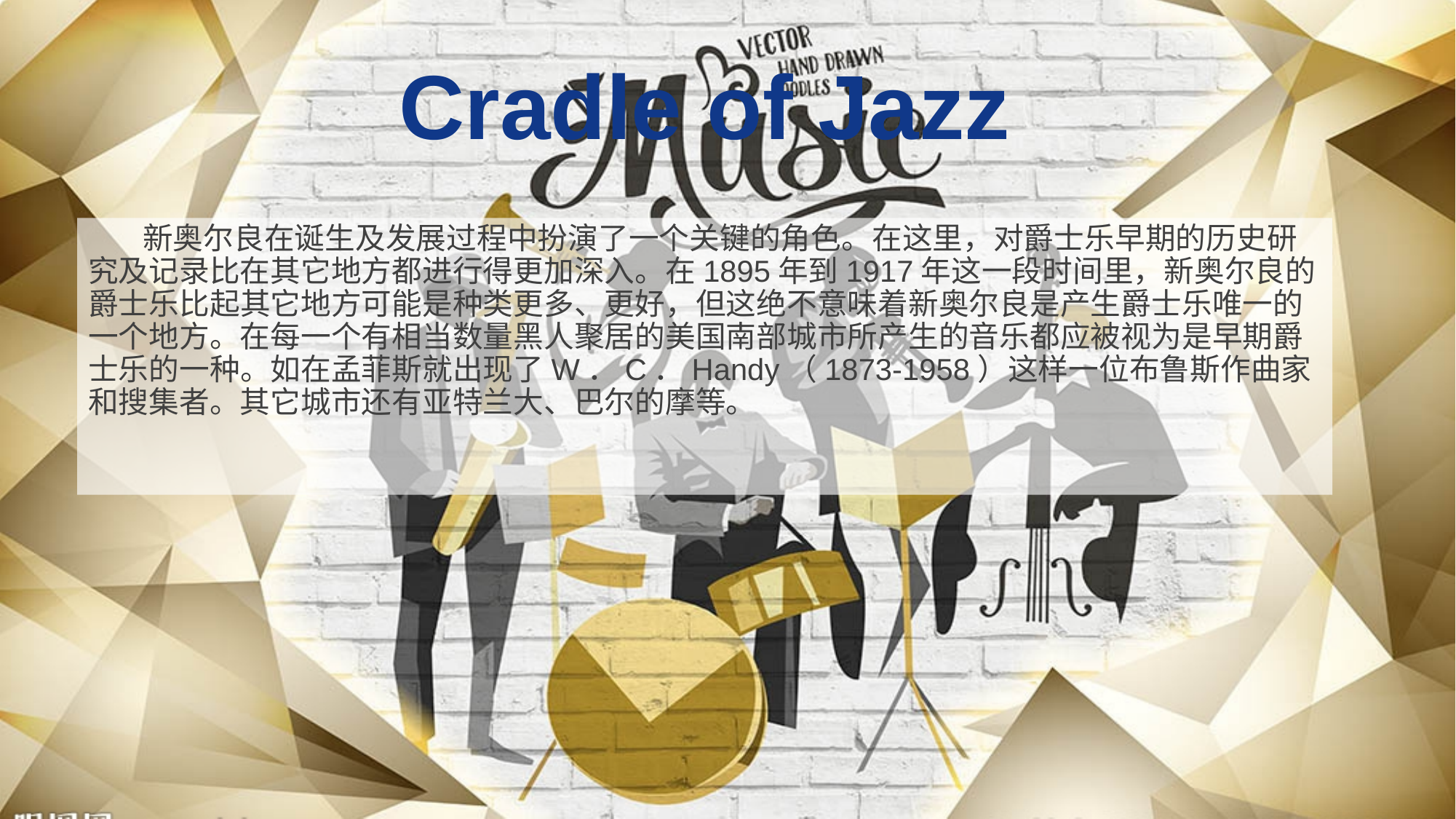

# Cradle of Jazz
新奥尔良在诞生及发展过程中扮演了一个关键的角色。在这里，对爵士乐早期的历史研究及记录比在其它地方都进行得更加深入。在1895年到1917年这一段时间里，新奥尔良的爵士乐比起其它地方可能是种类更多、更好，但这绝不意味着新奥尔良是产生爵士乐唯一的一个地方。在每一个有相当数量黑人聚居的美国南部城市所产生的音乐都应被视为是早期爵士乐的一种。如在孟菲斯就出现了W．C．Handy（1873-1958）这样一位布鲁斯作曲家和搜集者。其它城市还有亚特兰大、巴尔的摩等。